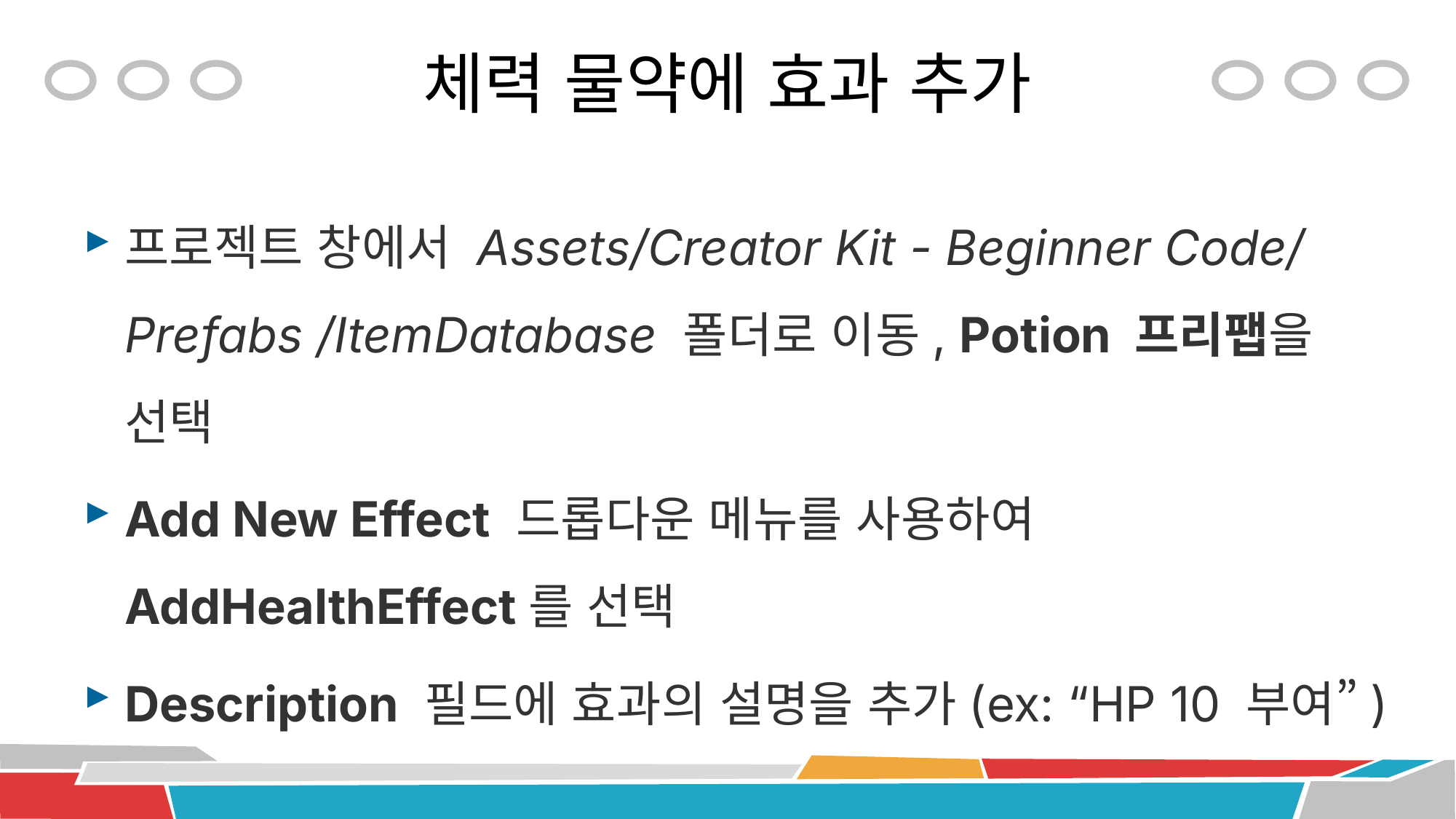

# 체력 물약에 효과 추가
프로젝트 창에서 Assets/Creator Kit - Beginner Code/Prefabs /ItemDatabase 폴더로 이동, Potion 프리팹을 선택
Add New Effect 드롭다운 메뉴를 사용하여 AddHealthEffect를 선택
Description 필드에 효과의 설명을 추가(ex: “HP 10 부여”)